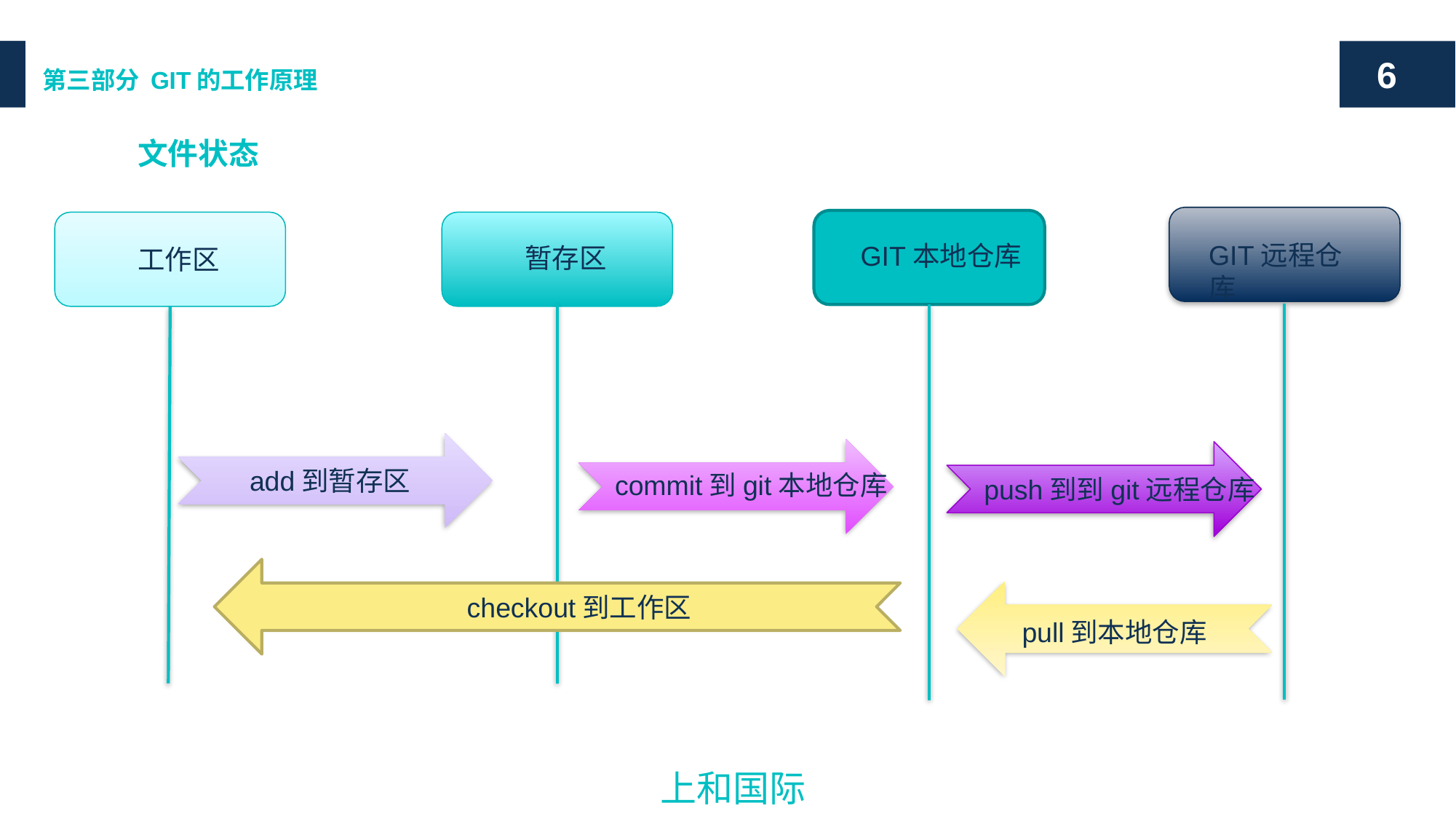

6
第三部分 GIT的工作原理

文件状态

GIT远程仓库
GIT本地仓库
暂存区
工作区

add到暂存区
commit到git本地仓库
push到到git远程仓库

checkout到工作区
pull到本地仓库
上和国际